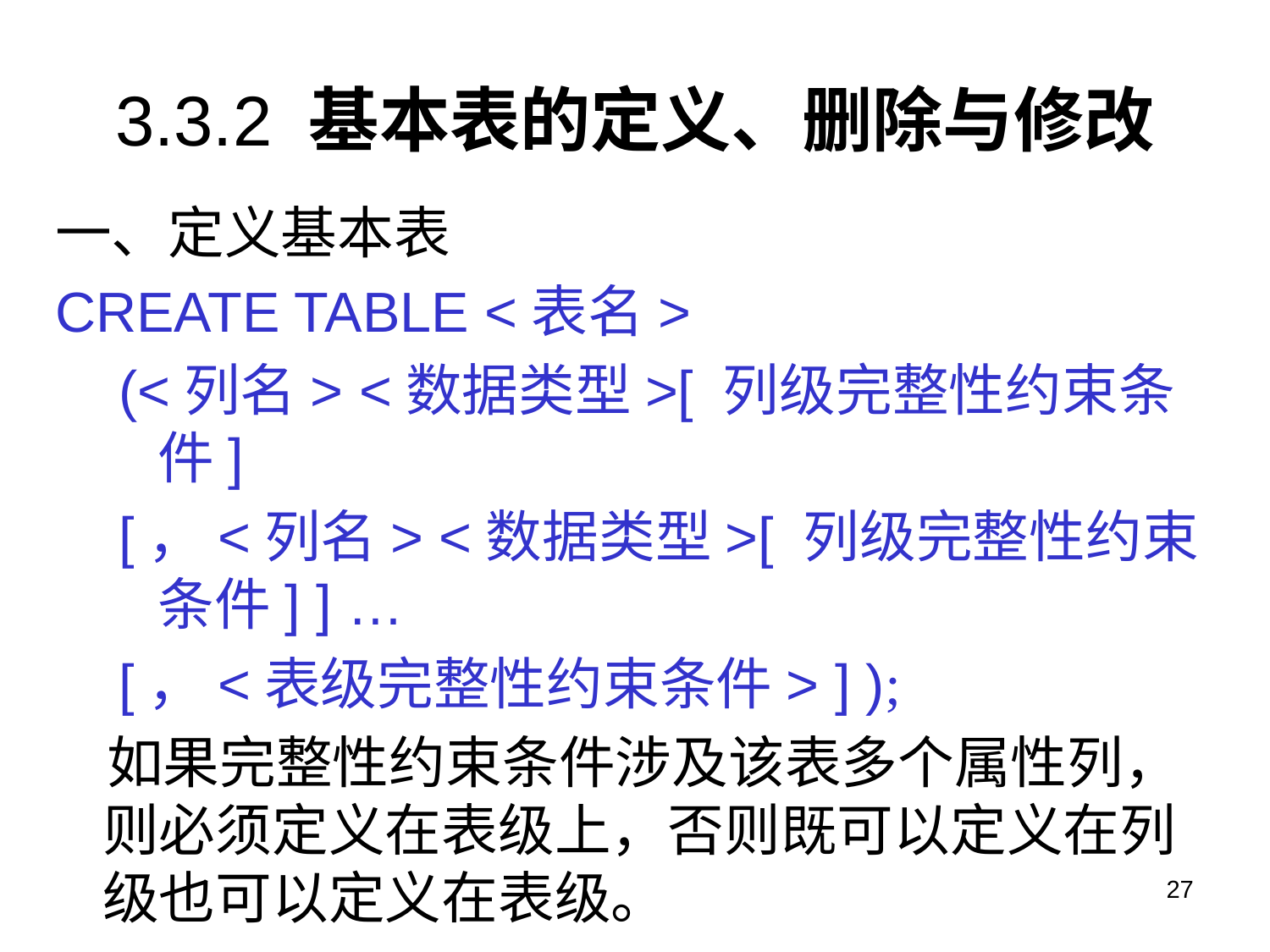

# 3.3.2 基本表的定义、删除与修改
一、定义基本表
CREATE TABLE <表名>
(<列名> <数据类型>[ 列级完整性约束条件]
[，<列名> <数据类型>[ 列级完整性约束条件] ] …
[，<表级完整性约束条件> ] );
   如果完整性约束条件涉及该表多个属性列，则必须定义在表级上，否则既可以定义在列级也可以定义在表级。
27